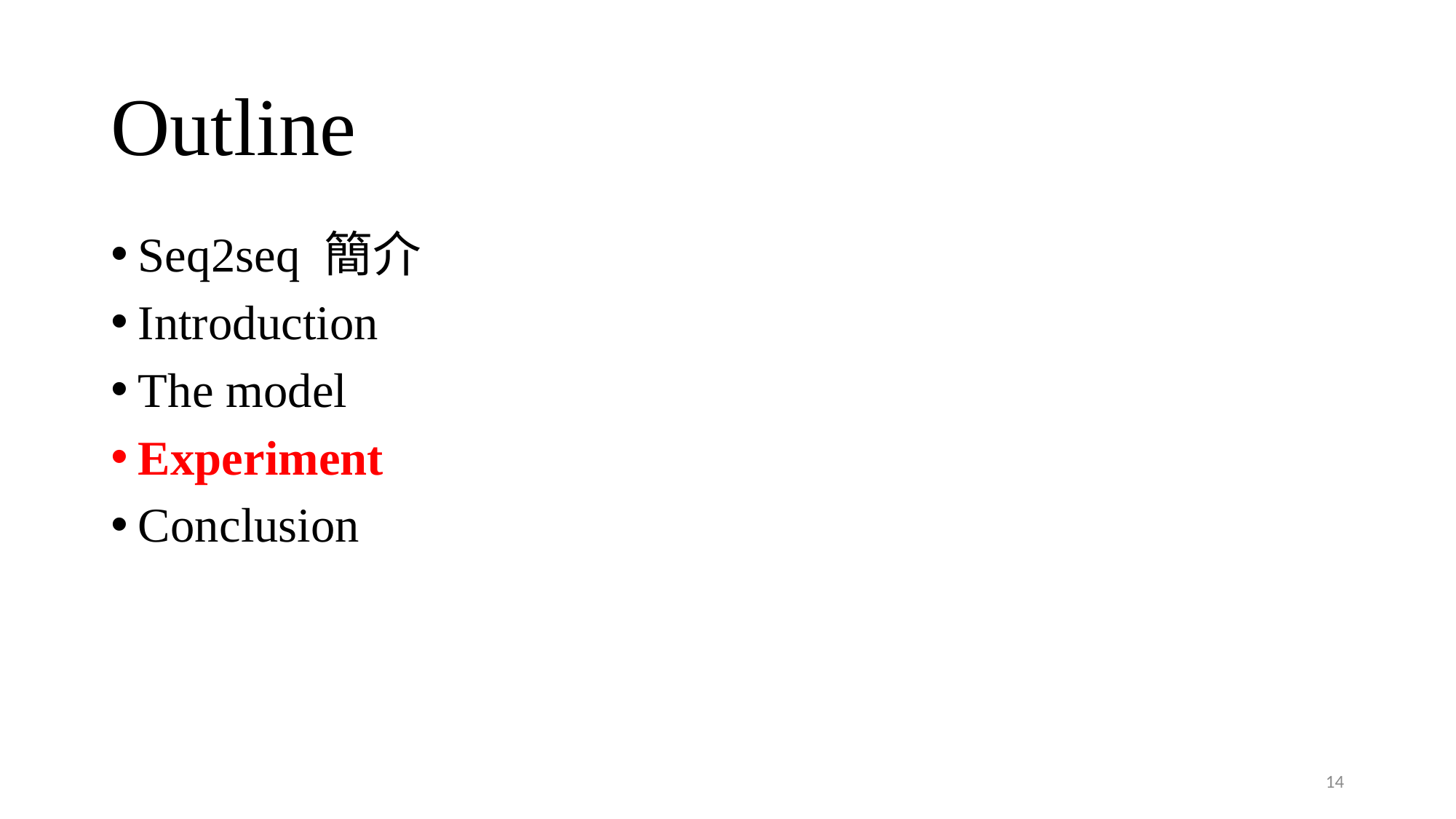

# Outline
Seq2seq 簡介
Introduction
The model
Experiment
Conclusion
14